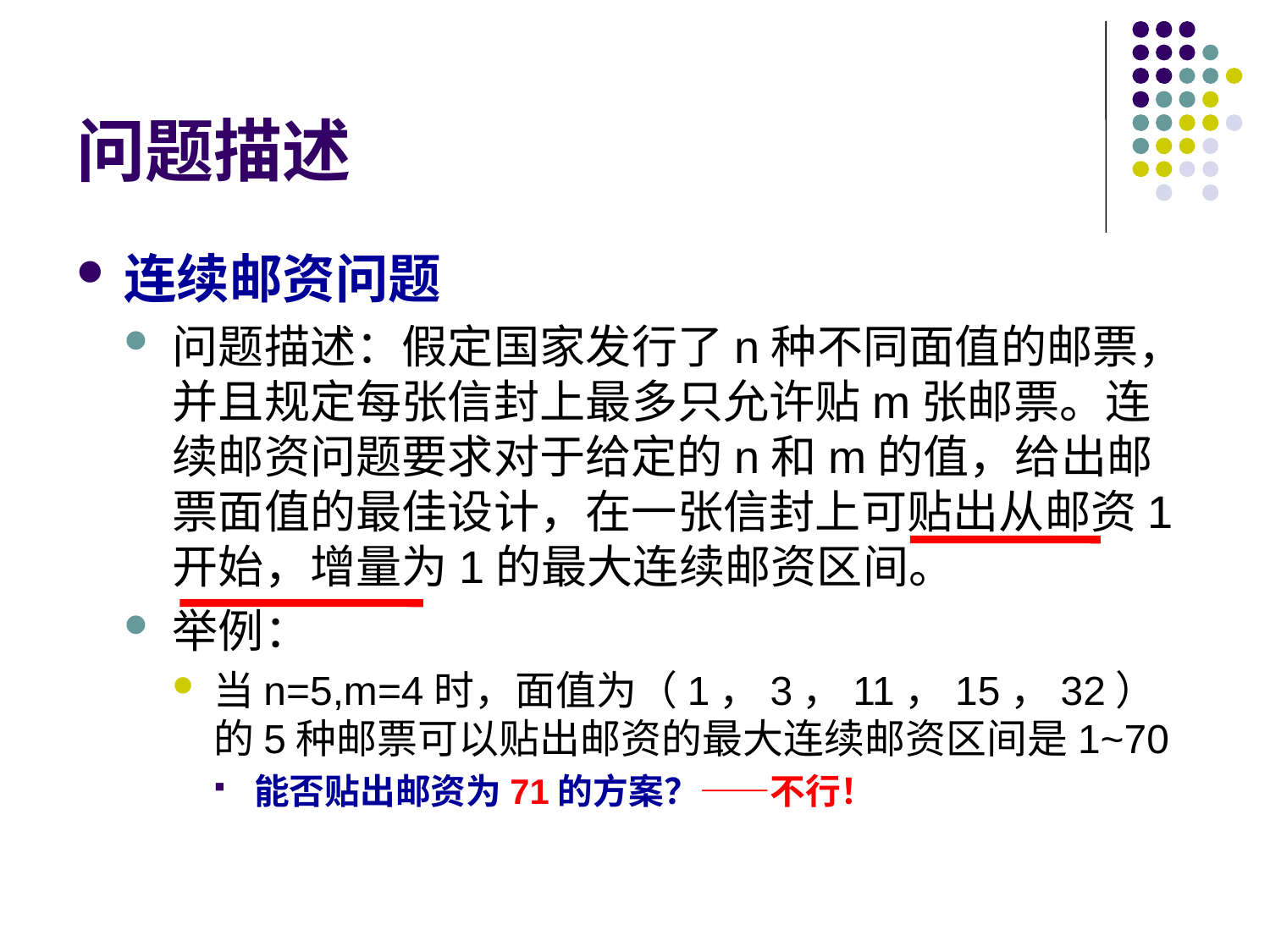

# 问题描述
连续邮资问题
问题描述：假定国家发行了n种不同面值的邮票，并且规定每张信封上最多只允许贴m张邮票。连续邮资问题要求对于给定的n和m的值，给出邮票面值的最佳设计，在一张信封上可贴出从邮资1开始，增量为1的最大连续邮资区间。
举例：
当n=5,m=4时，面值为（1，3，11，15，32）的5种邮票可以贴出邮资的最大连续邮资区间是1~70
能否贴出邮资为71的方案？——不行！